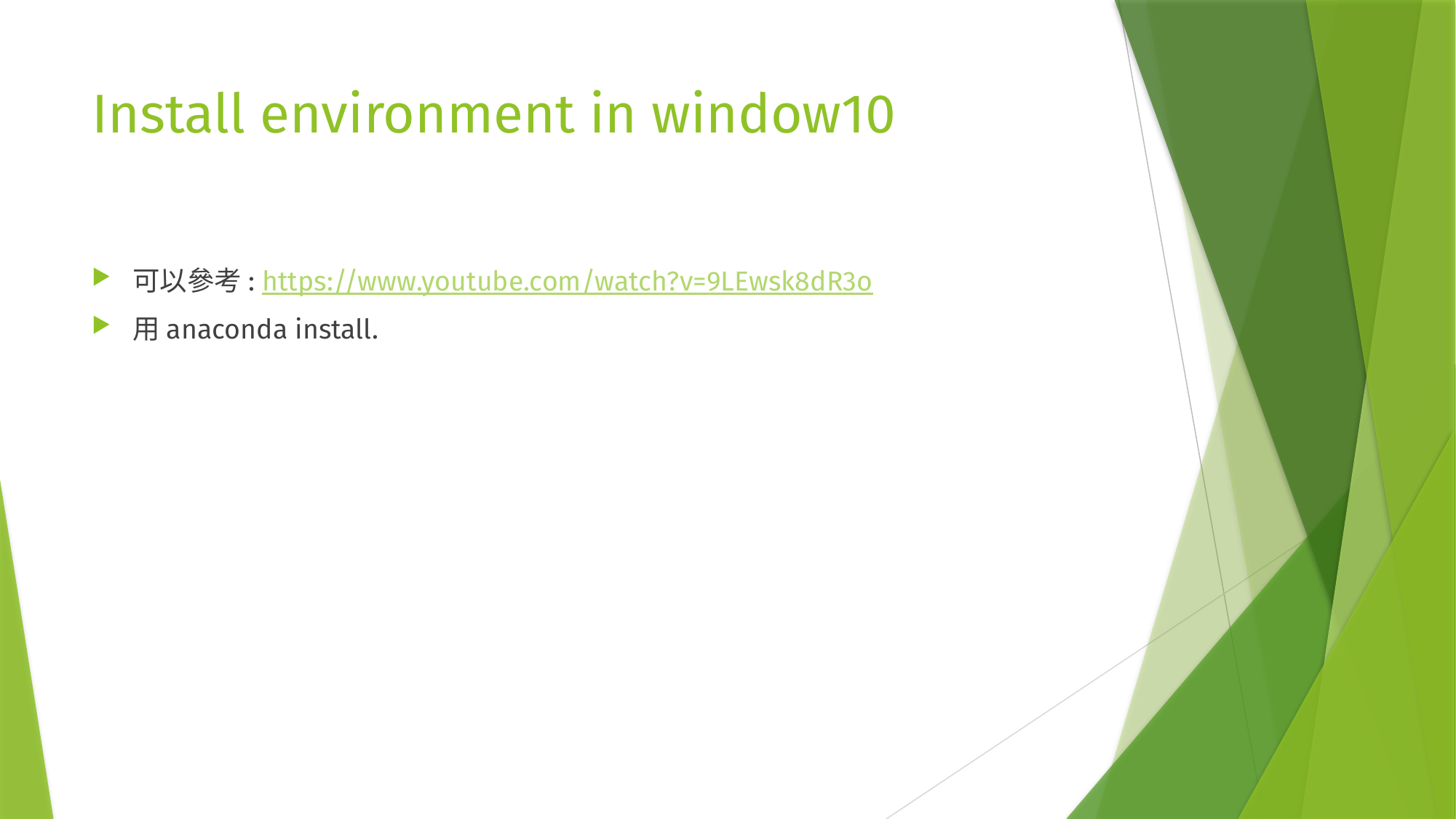

# Install environment in window10
可以參考: https://www.youtube.com/watch?v=9LEwsk8dR3o
用anaconda install.